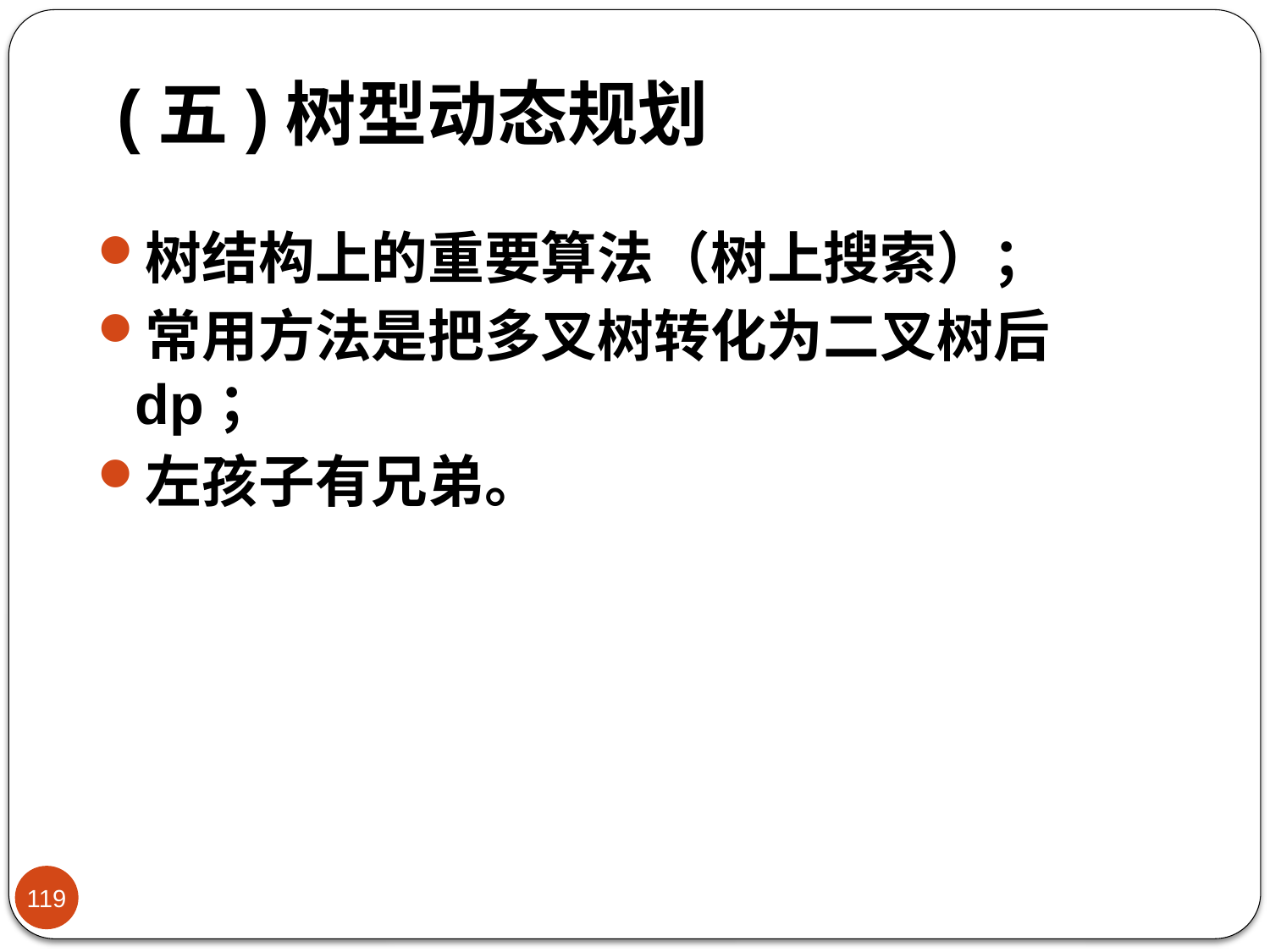

# (五)树型动态规划
树结构上的重要算法（树上搜索）；
常用方法是把多叉树转化为二叉树后dp；
左孩子有兄弟。
119